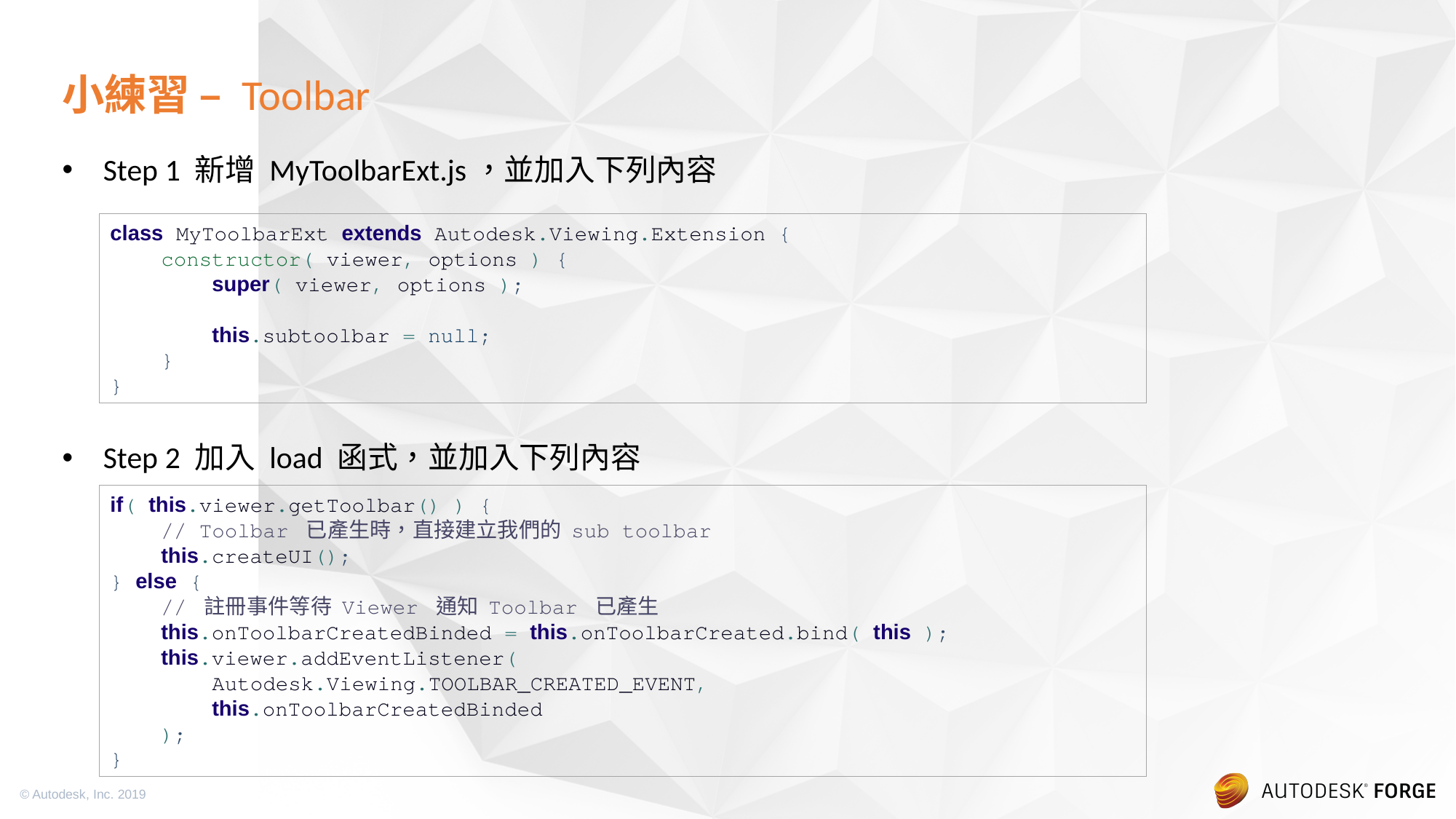

# 小練習 – Toolbar
Step 1 新增 MyToolbarExt.js，並加入下列內容

Step 2 加入 load 函式，並加入下列內容
class MyToolbarExt extends Autodesk.Viewing.Extension {
    constructor( viewer, options ) {
        super( viewer, options );

        this.subtoolbar = null;
    }
}
if( this.viewer.getToolbar() ) {
    // Toolbar 已產生時，直接建立我們的 sub toolbar
    this.createUI();
} else {
    // 註冊事件等待 Viewer 通知 Toolbar 已產生
    this.onToolbarCreatedBinded = this.onToolbarCreated.bind( this );
    this.viewer.addEventListener(
        Autodesk.Viewing.TOOLBAR_CREATED_EVENT,
        this.onToolbarCreatedBinded
    );
}